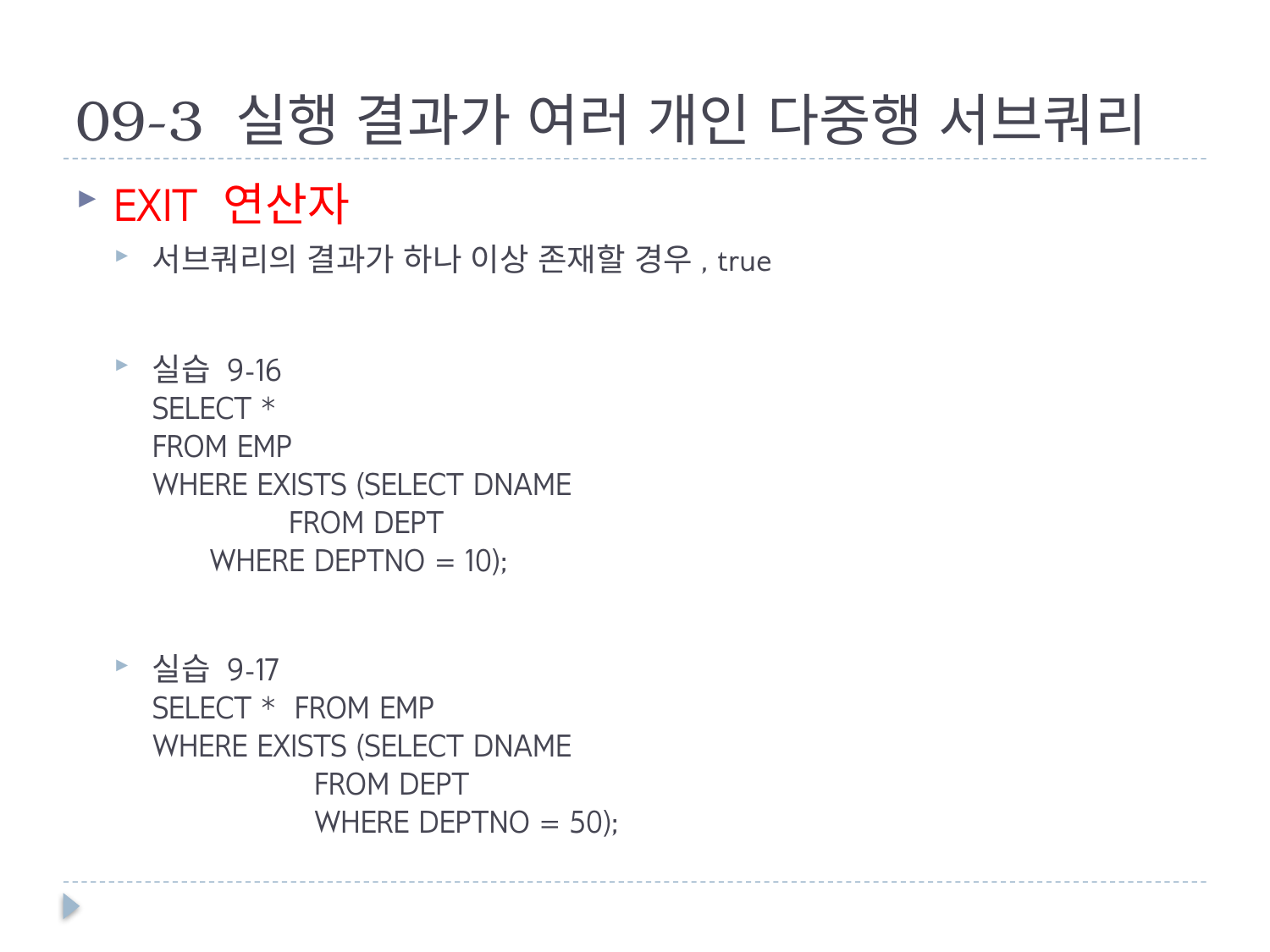

# 09-3 실행 결과가 여러 개인 다중행 서브쿼리
EXIT 연산자
서브쿼리의 결과가 하나 이상 존재할 경우, true

실습 9-16
SELECT *
FROM EMP
WHERE EXISTS (SELECT DNAME
	 FROM DEPT
      WHERE DEPTNO = 10);

실습 9-17
SELECT *  FROM EMP
WHERE EXISTS (SELECT DNAME
                 FROM DEPT
                 WHERE DEPTNO = 50);